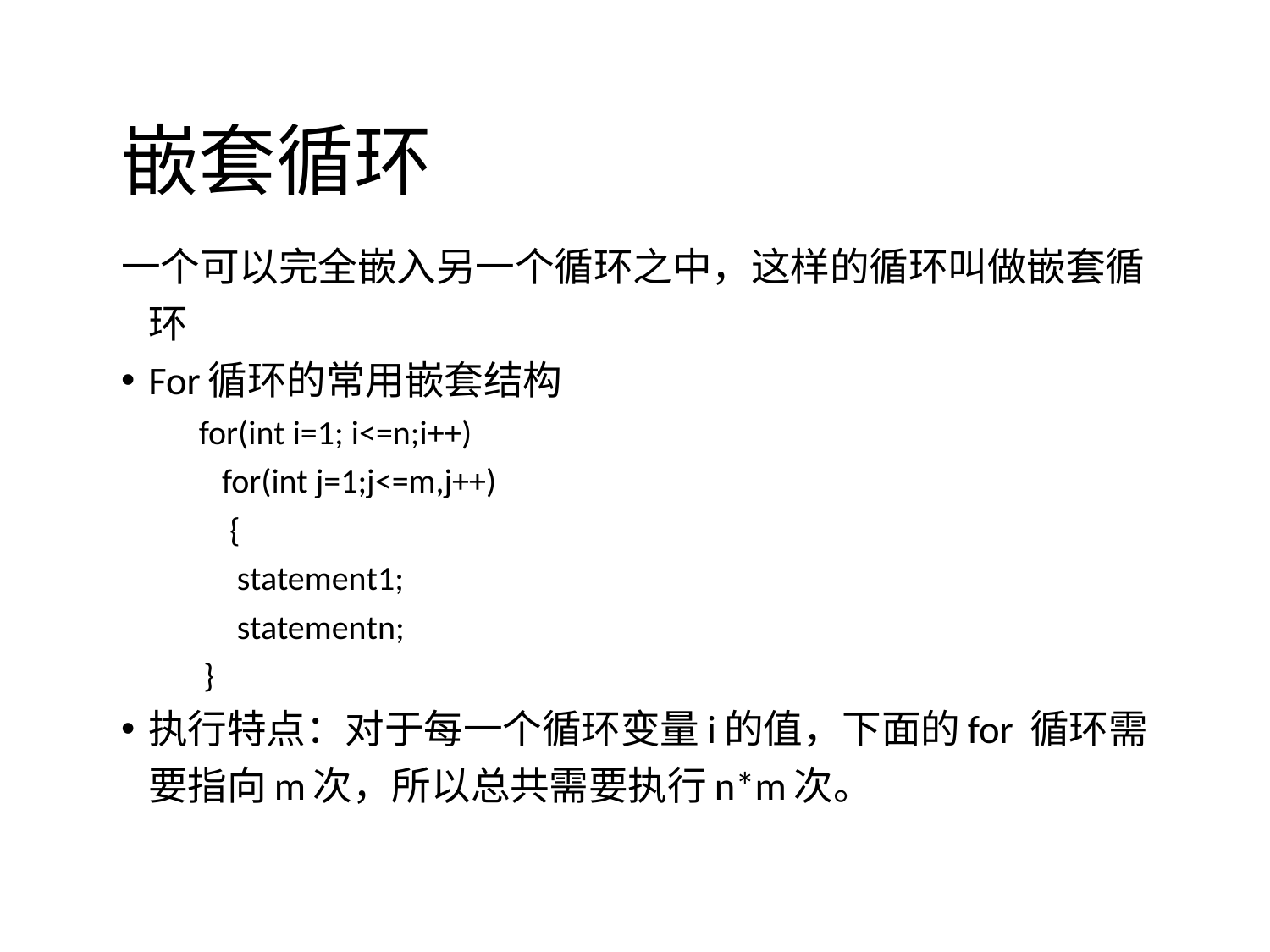

嵌套循环
一个可以完全嵌入另一个循环之中，这样的循环叫做嵌套循环
For循环的常用嵌套结构
   for(int i=1; i<=n;i++)
      for(int j=1;j<=m,j++)
       {
        statement1;
        statementn;
		}
执行特点：对于每一个循环变量i的值，下面的for 循环需要指向m次，所以总共需要执行n*m次。